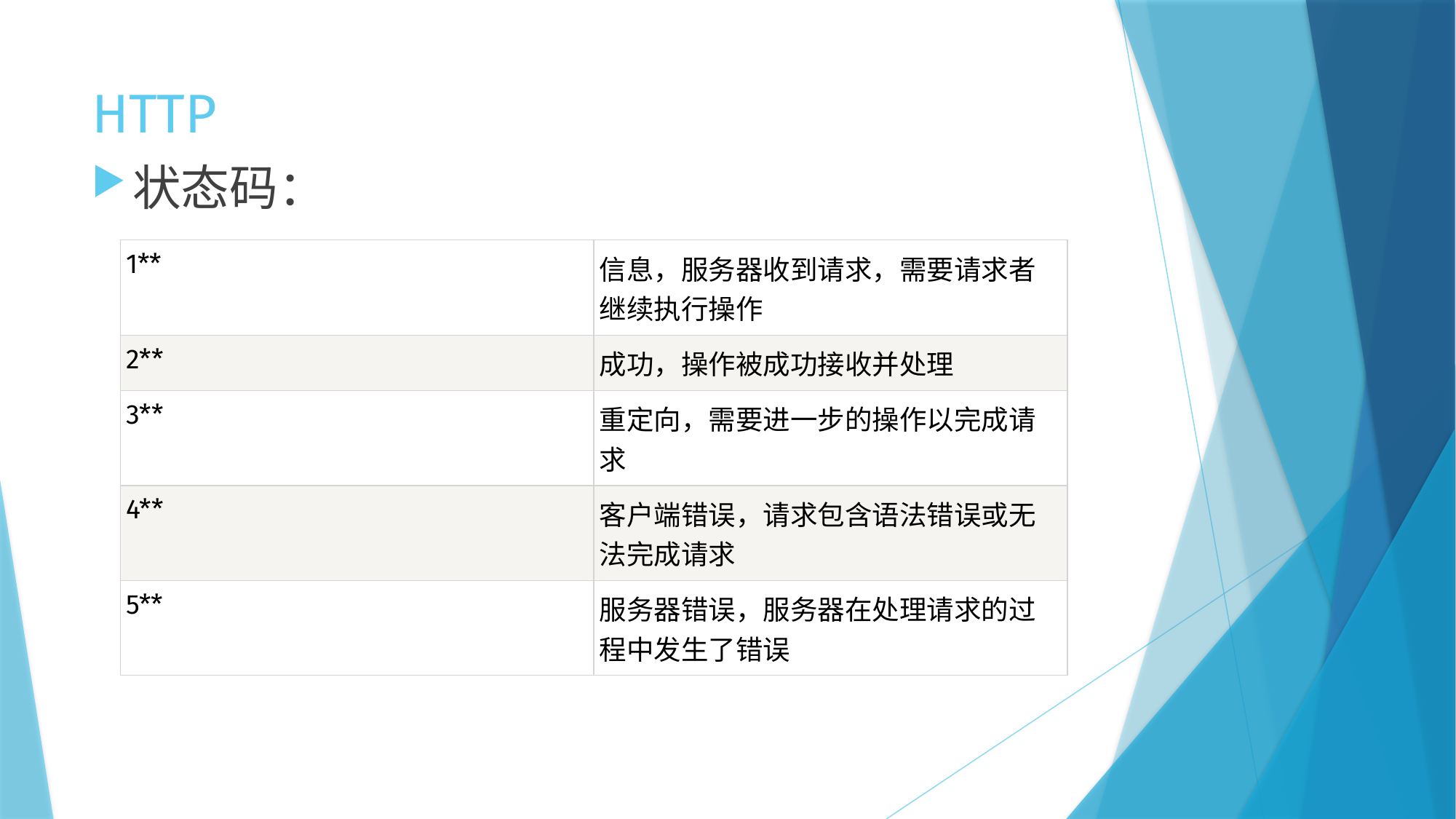

# HTTP
状态码：

| 1\*\* | 信息，服务器收到请求，需要请求者继续执行操作 |
| --- | --- |
| 2\*\* | 成功，操作被成功接收并处理 |
| 3\*\* | 重定向，需要进一步的操作以完成请求 |
| 4\*\* | 客户端错误，请求包含语法错误或无法完成请求 |
| 5\*\* | 服务器错误，服务器在处理请求的过程中发生了错误 |